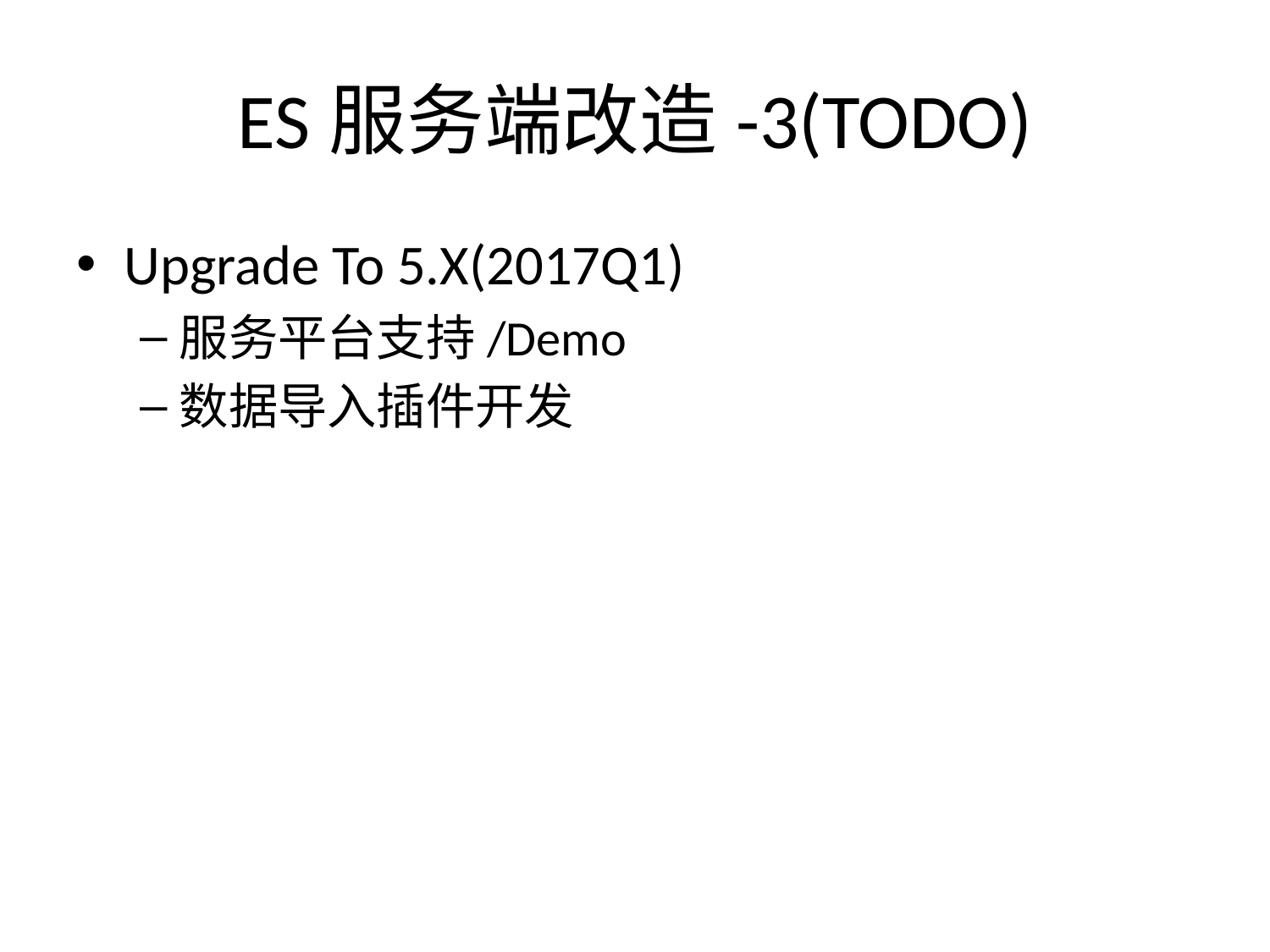

# ES服务端改造-3(TODO)
Upgrade To 5.X(2017Q1)
服务平台支持/Demo
数据导入插件开发